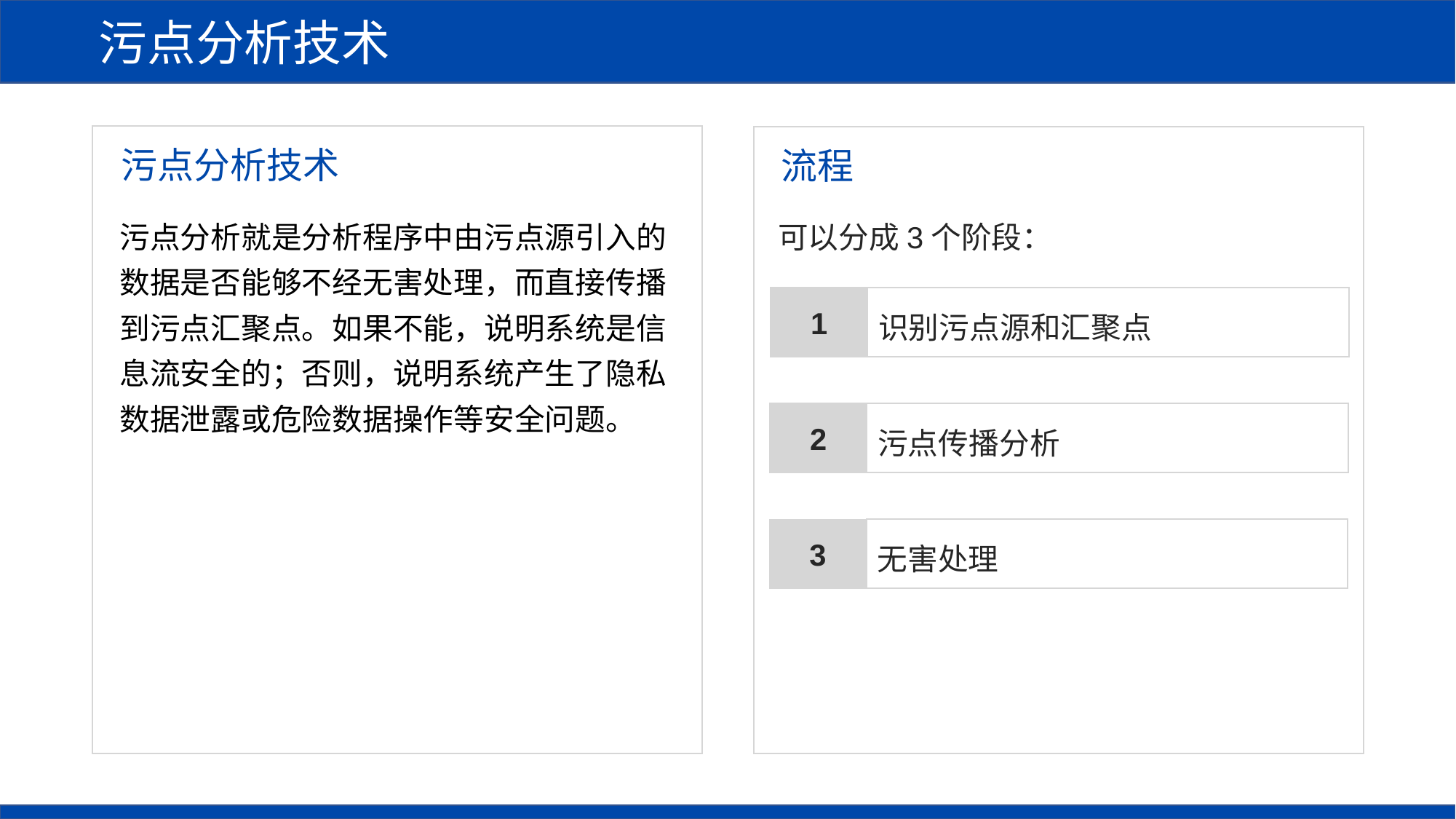

污点分析技术

污点分析技术
流程
污点分析就是分析程序中由污点源引入的数据是否能够不经无害处理，而直接传播到污点汇聚点。如果不能，说明系统是信息流安全的；否则，说明系统产生了隐私数据泄露或危险数据操作等安全问题。
可以分成3个阶段：
识别污点源和汇聚点
1
污点传播分析
2
无害处理
3